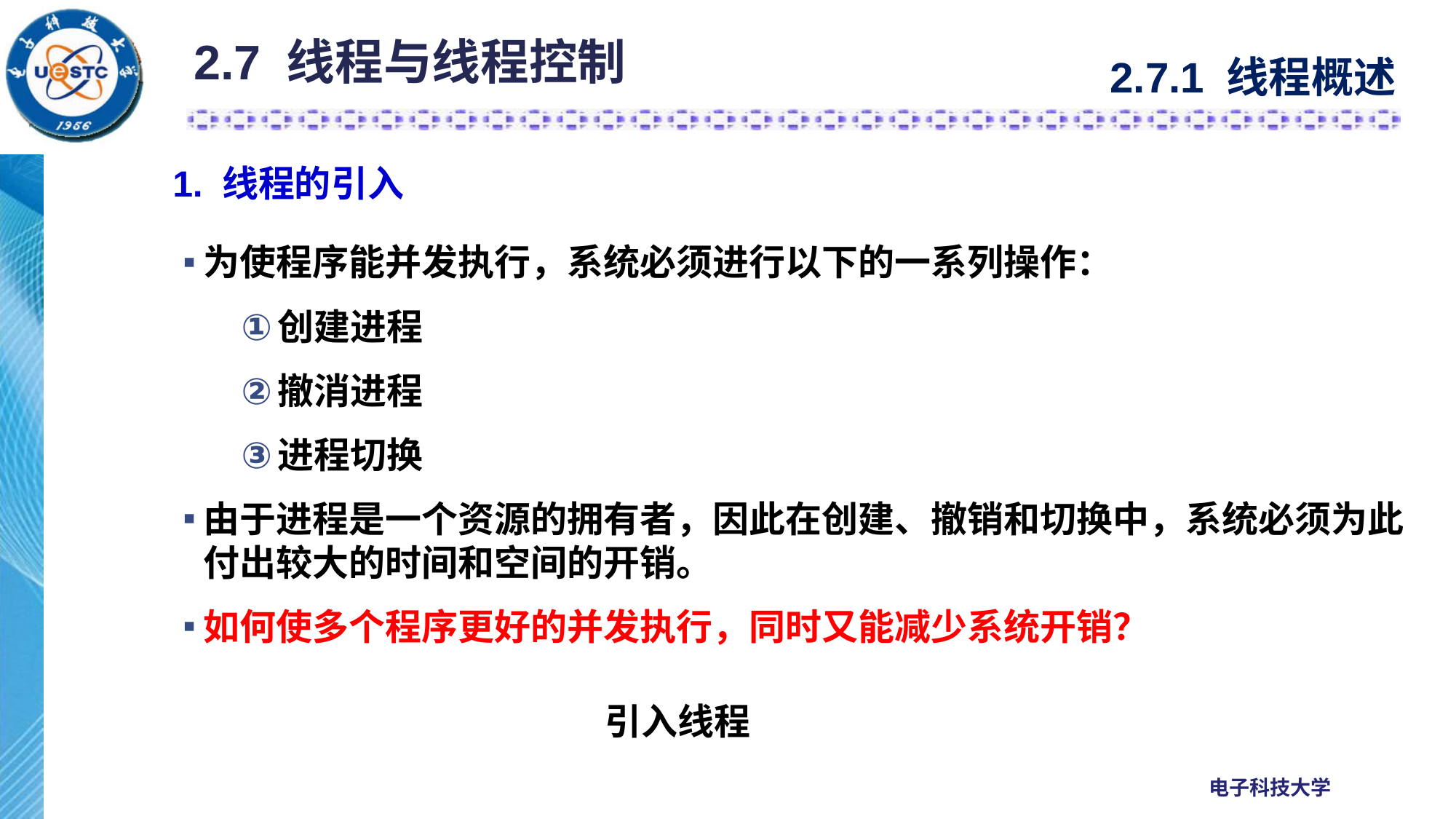

# 2.7 线程与线程控制
2.7.1 线程概述
1. 线程的引入
为使程序能并发执行，系统必须进行以下的一系列操作：
创建进程
撤消进程
进程切换
由于进程是一个资源的拥有者，因此在创建、撤销和切换中，系统必须为此付出较大的时间和空间的开销。
如何使多个程序更好的并发执行，同时又能减少系统开销？

引入线程